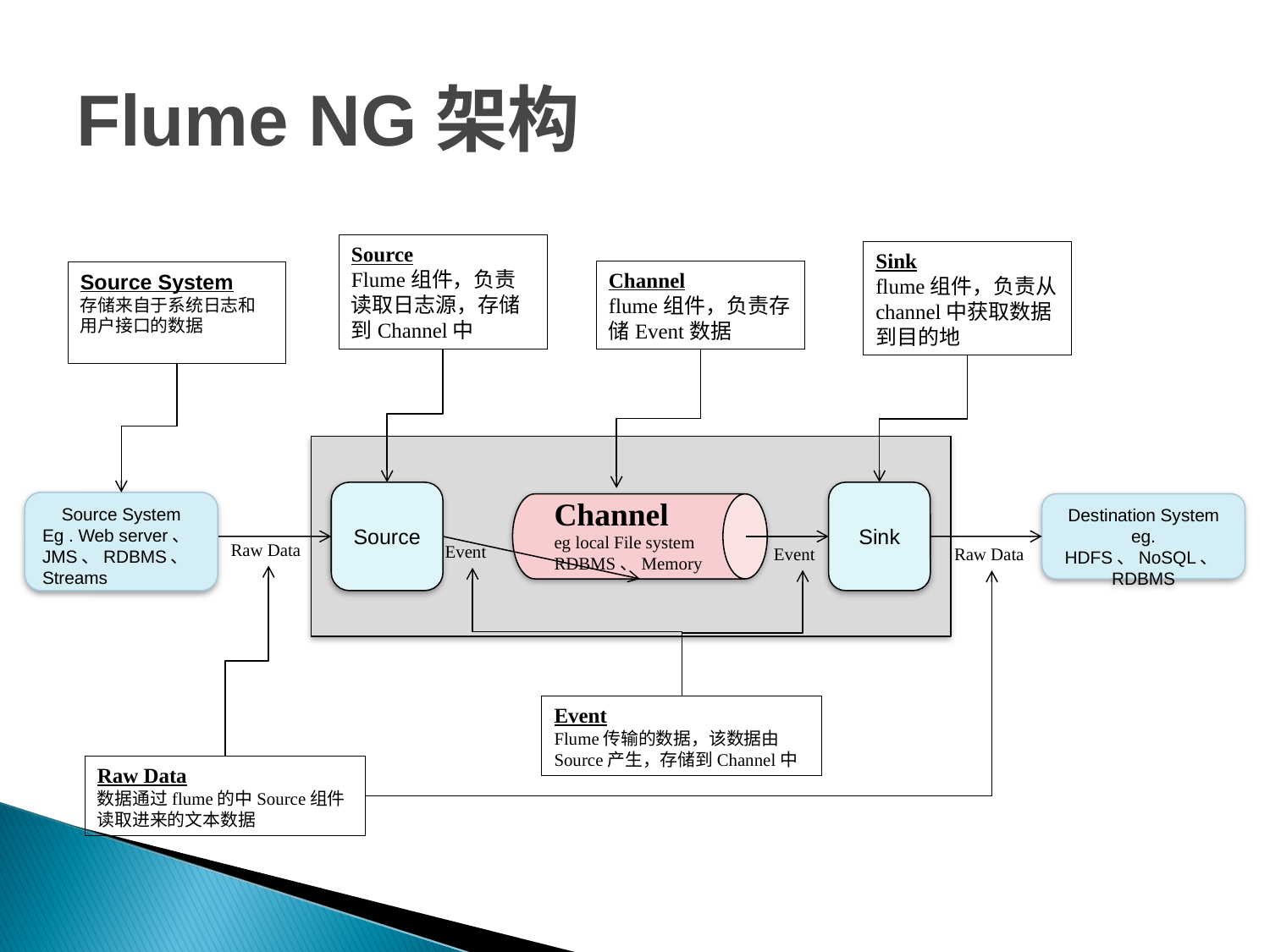

# Flume NG架构
Source
Flume组件，负责读取日志源，存储到Channel中
Sink
flume组件，负责从channel中获取数据到目的地
Channel
flume组件，负责存储Event数据
Source System
存储来自于系统日志和用户接口的数据

Source
Sink
Channel
Source System
Eg . Web server、JMS、RDBMS、Streams
Destination System
eg. HDFS、NoSQL、RDBMS

eg local File system
RDBMS、Memory
Raw Data
Event
Event
Raw Data
Event
Flume传输的数据，该数据由Source产生，存储到Channel中
Raw Data
数据通过flume的中Source组件读取进来的文本数据